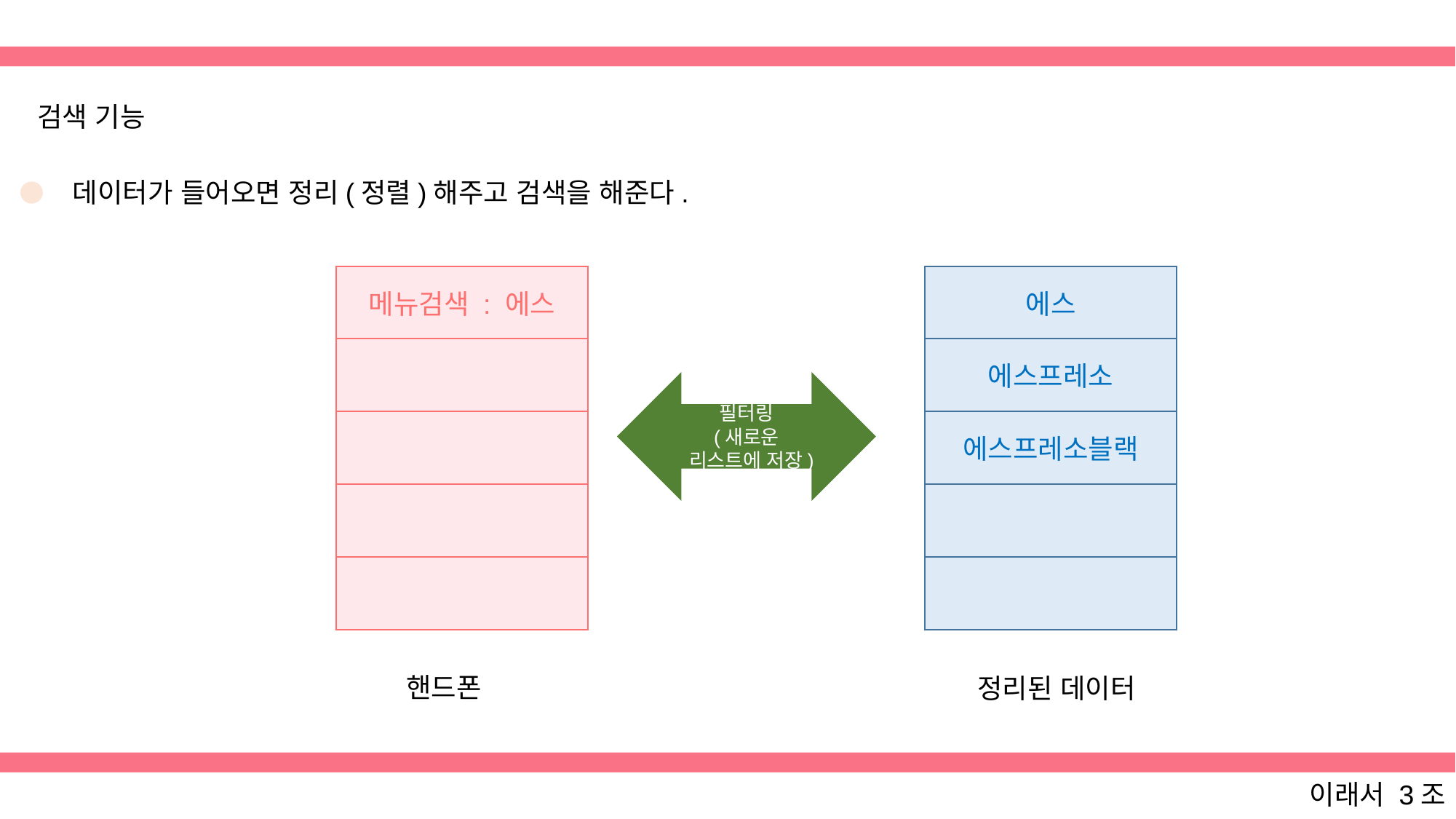

검색 기능
데이터가 들어오면 정리(정렬)해주고 검색을 해준다.

메뉴검색 : 에스
에스

에스프레소
필터링
(새로운
 리스트에 저장)

에스프레소블랙

핸드폰
정리된 데이터

이래서 3조